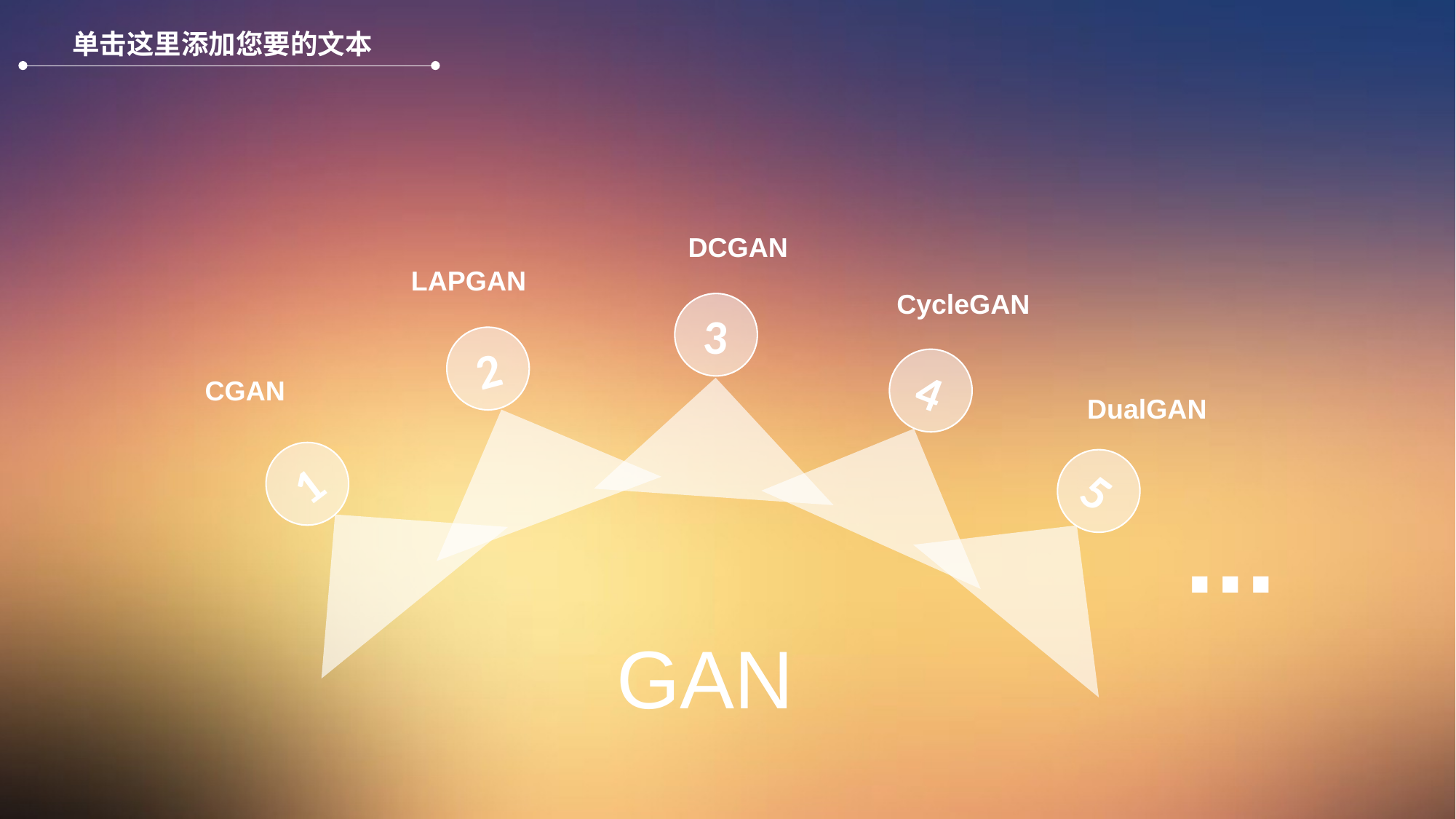

单击这里添加您要的文本
DCGAN
LAPGAN
CycleGAN
3
2
4
CGAN

DualGAN

1
5
...

GAN